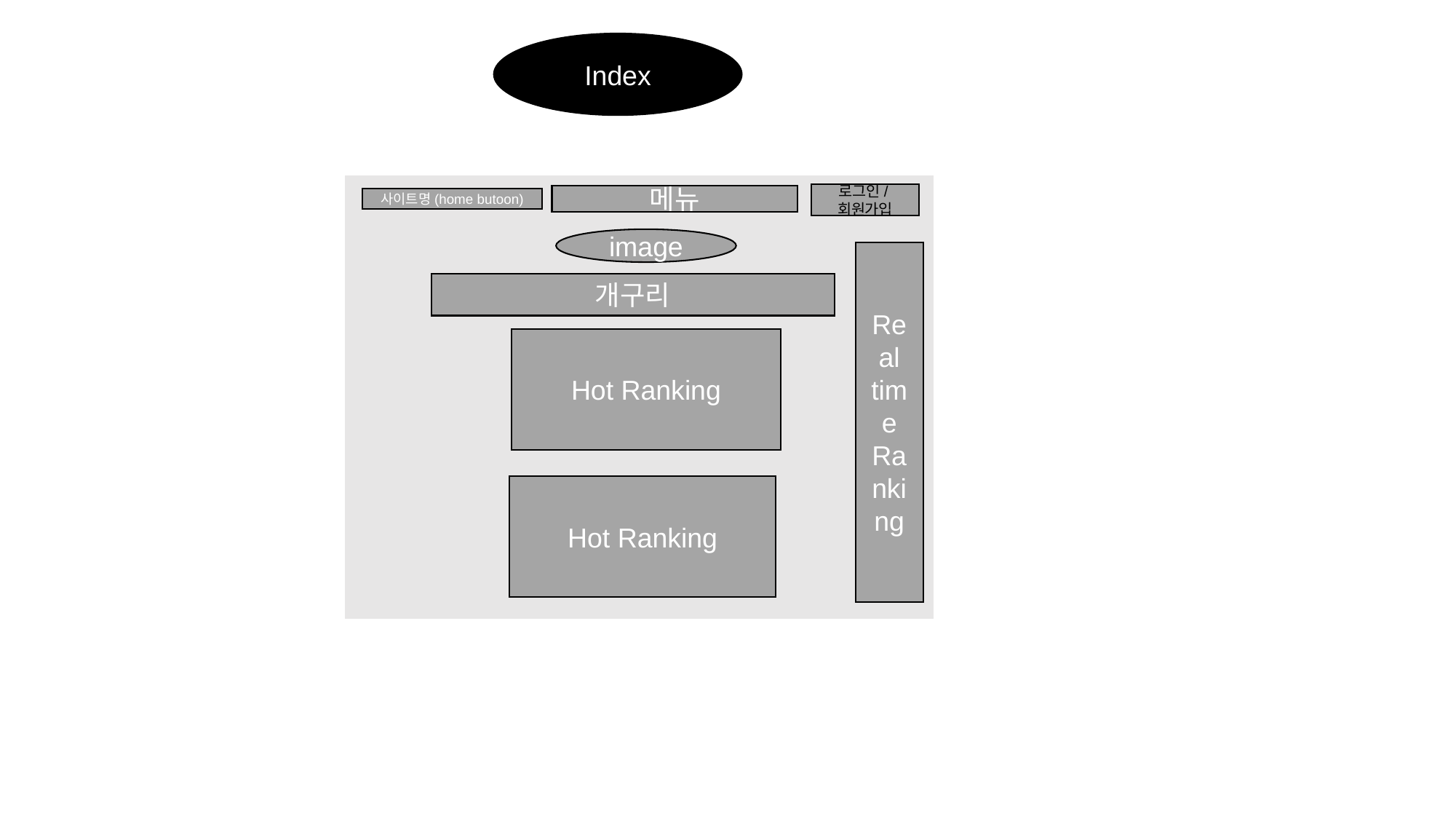

Index

로그인/회원가입
메뉴
사이트명(home butoon)
image
Real time Ranking
개구리
Hot Ranking
Hot Ranking